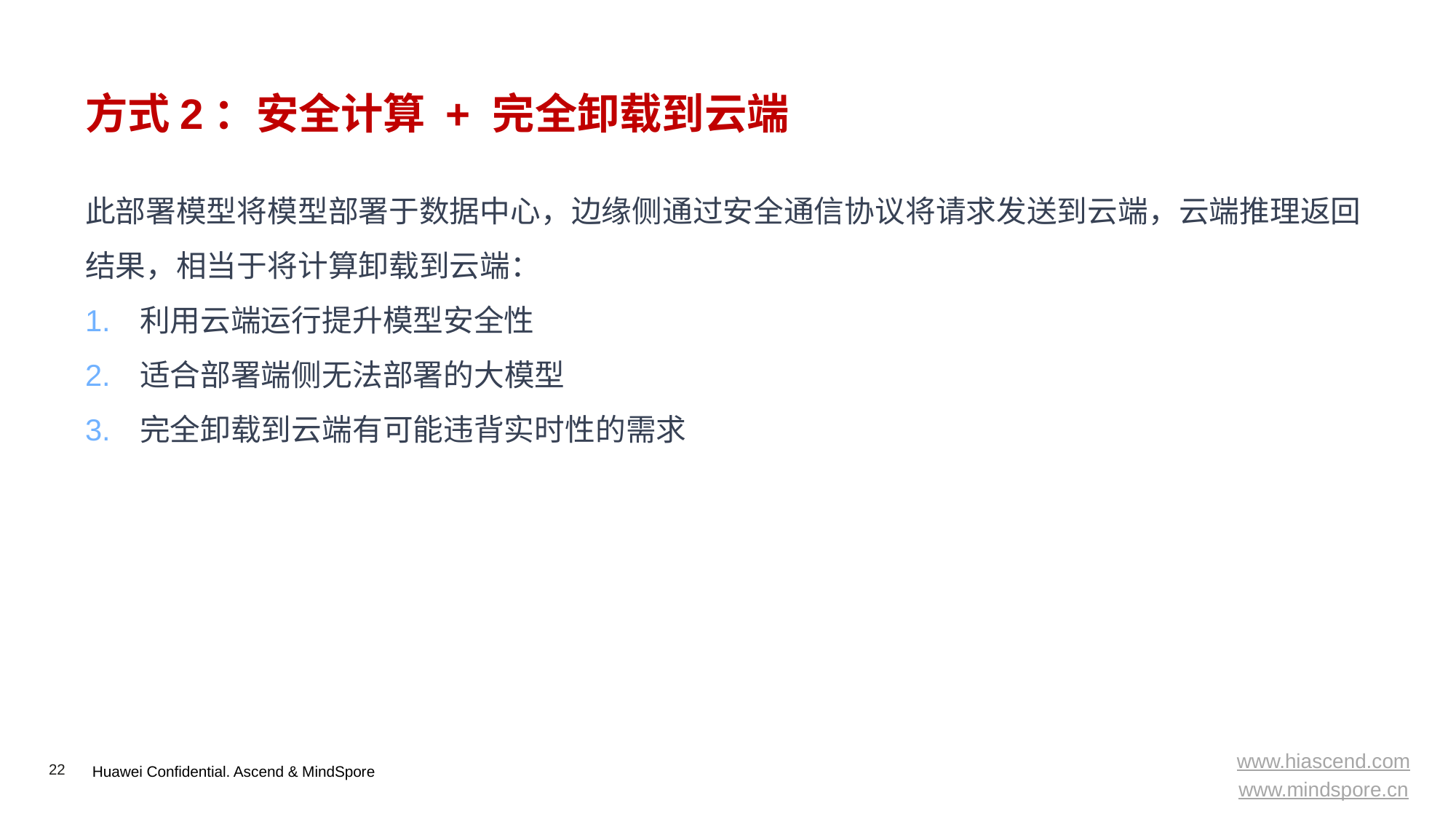

# 方式2：安全计算 + 完全卸载到云端
此部署模型将模型部署于数据中心，边缘侧通过安全通信协议将请求发送到云端，云端推理返回结果，相当于将计算卸载到云端：
利用云端运行提升模型安全性
适合部署端侧无法部署的大模型
完全卸载到云端有可能违背实时性的需求